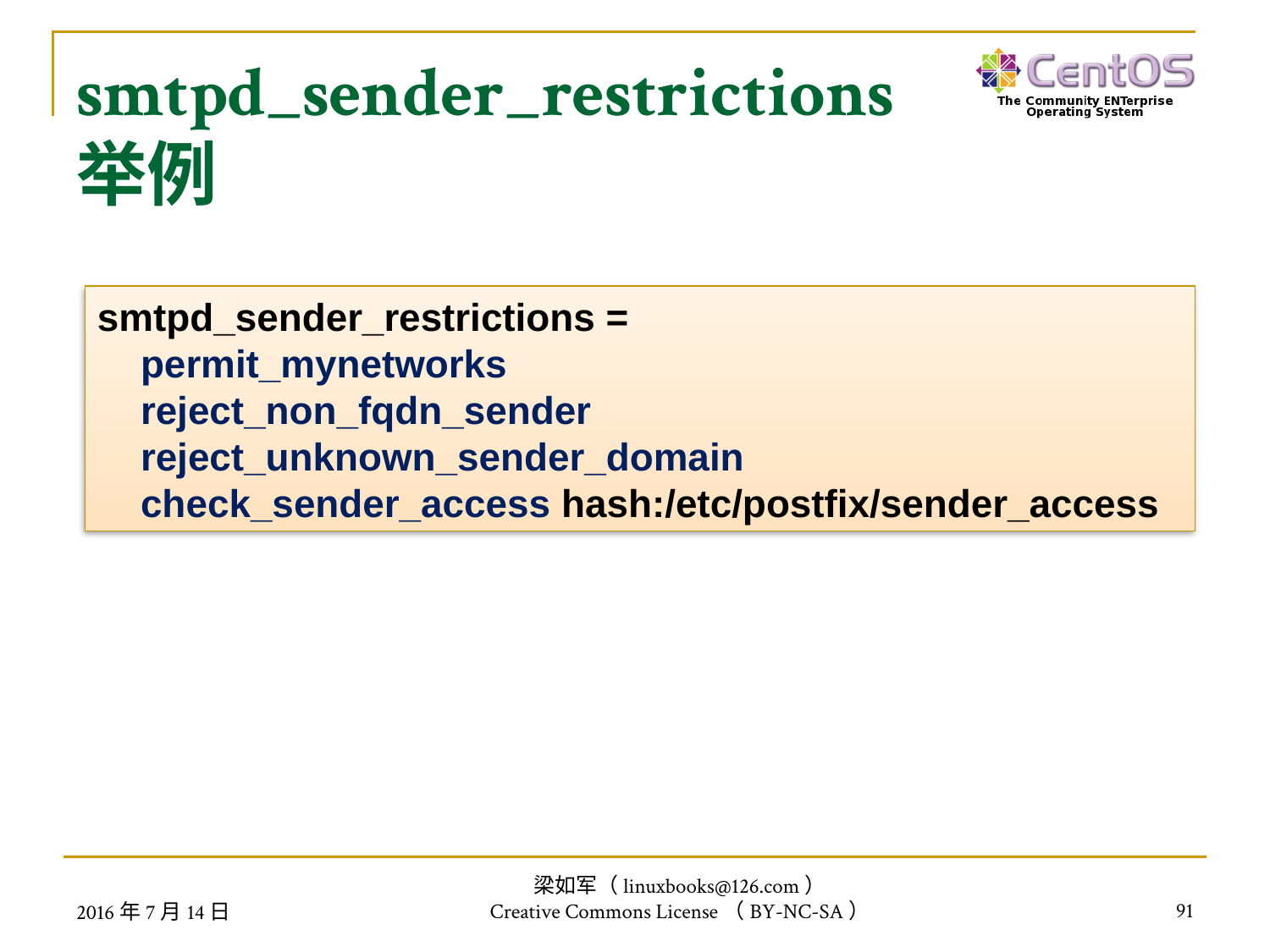

# smtpd_sender_restrictions 举例
smtpd_sender_restrictions =
    permit_mynetworks
    reject_non_fqdn_sender
    reject_unknown_sender_domain
    check_sender_access hash:/etc/postfix/sender_access
梁如军（linuxbooks@126.com）
Creative Commons License（BY-NC-SA）
2016年7月14日
91